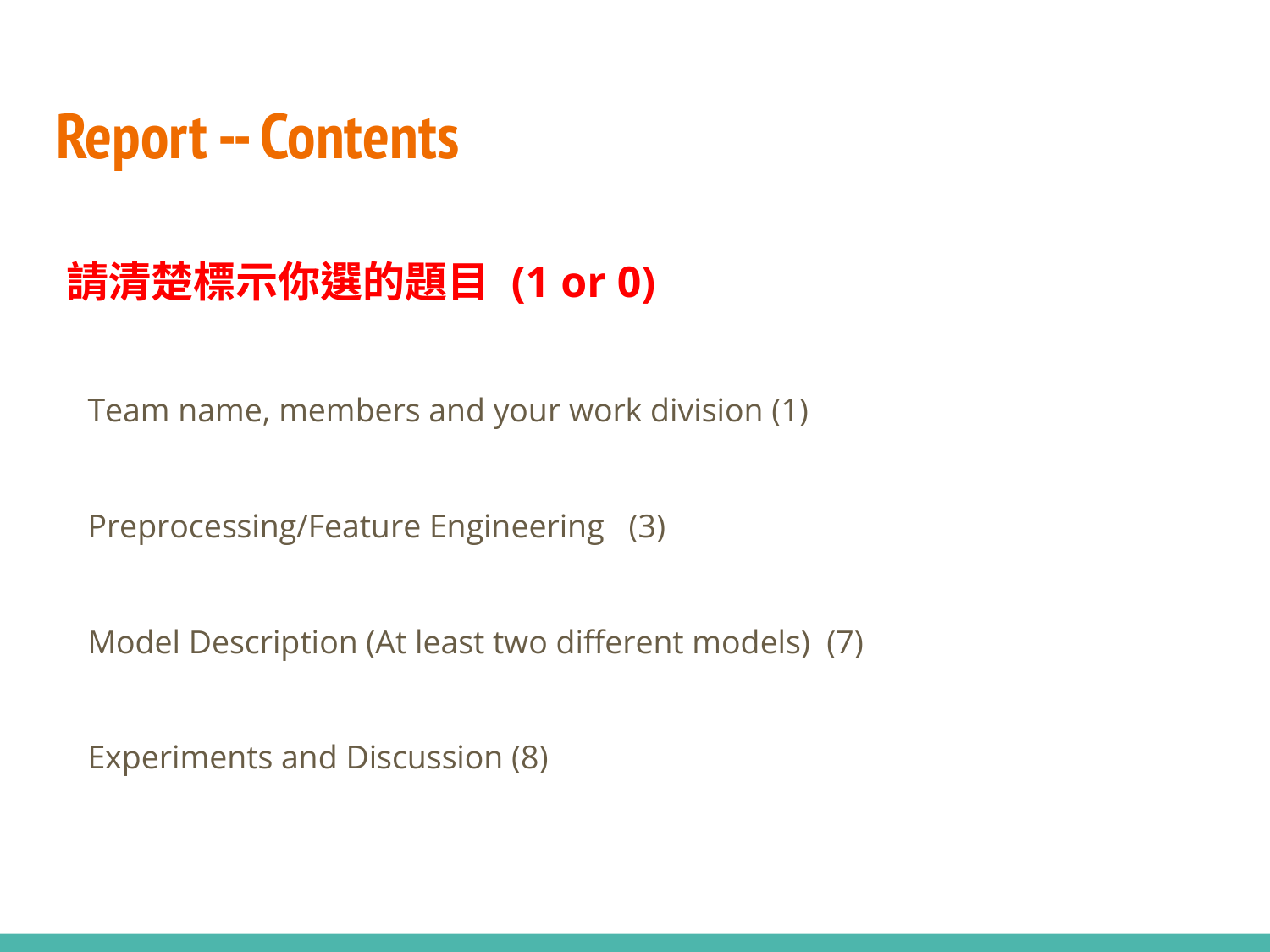

# Report -- Contents
請清楚標示你選的題目 (1 or 0)
Team name, members and your work division (1)
Preprocessing/Feature Engineering   (3)
Model Description (At least two different models)  (7)
Experiments and Discussion (8)